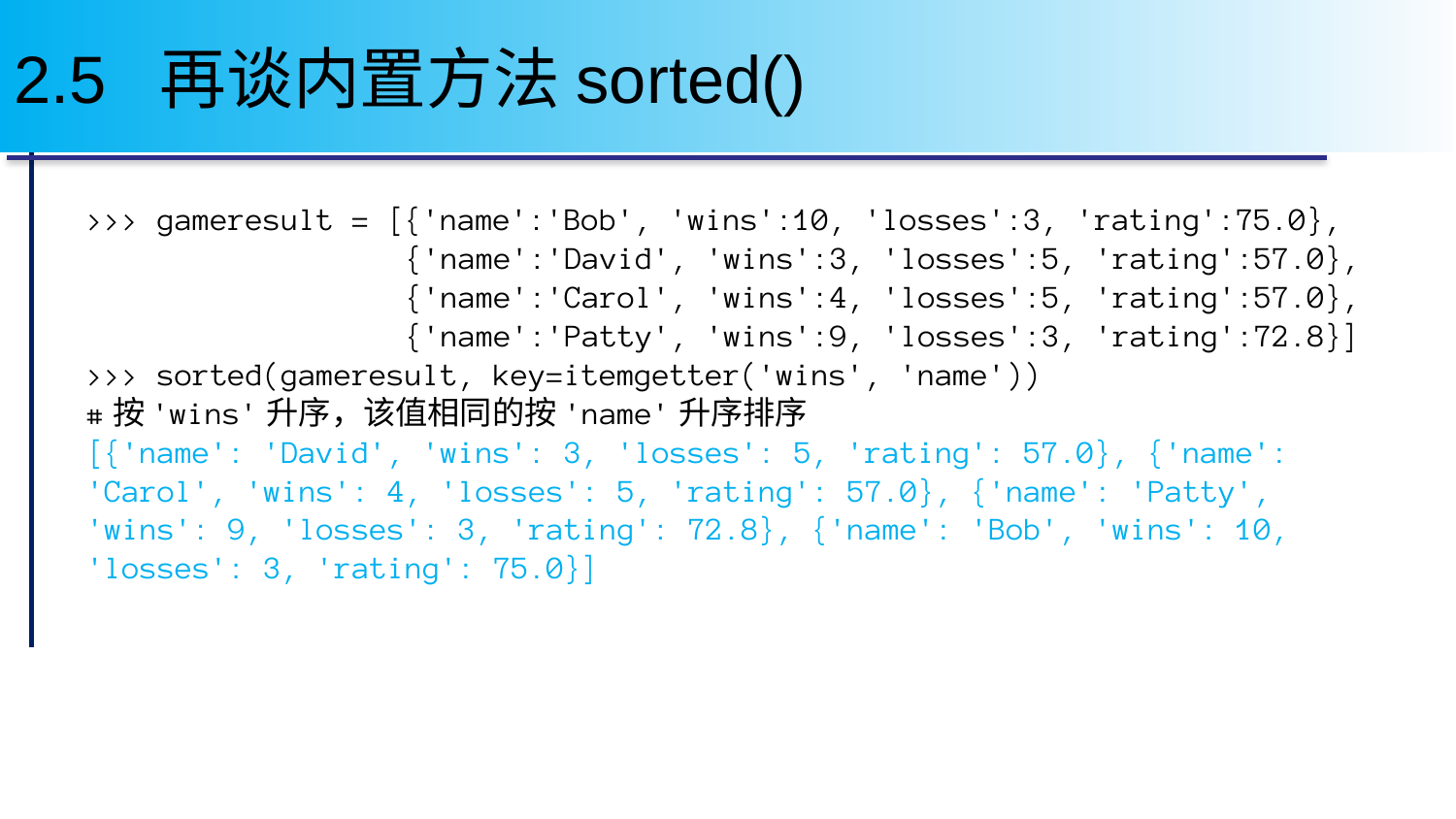

# 2.5  再谈内置方法sorted()
>>> gameresult = [{'name':'Bob', 'wins':10, 'losses':3, 'rating':75.0},
                  {'name':'David', 'wins':3, 'losses':5, 'rating':57.0},
                  {'name':'Carol', 'wins':4, 'losses':5, 'rating':57.0},
                  {'name':'Patty', 'wins':9, 'losses':3, 'rating':72.8}]
>>> sorted(gameresult, key=itemgetter('wins', 'name'))
#按'wins'升序，该值相同的按'name'升序排序
[{'name': 'David', 'wins': 3, 'losses': 5, 'rating': 57.0}, {'name': 'Carol', 'wins': 4, 'losses': 5, 'rating': 57.0}, {'name': 'Patty', 'wins': 9, 'losses': 3, 'rating': 72.8}, {'name': 'Bob', 'wins': 10, 'losses': 3, 'rating': 75.0}]